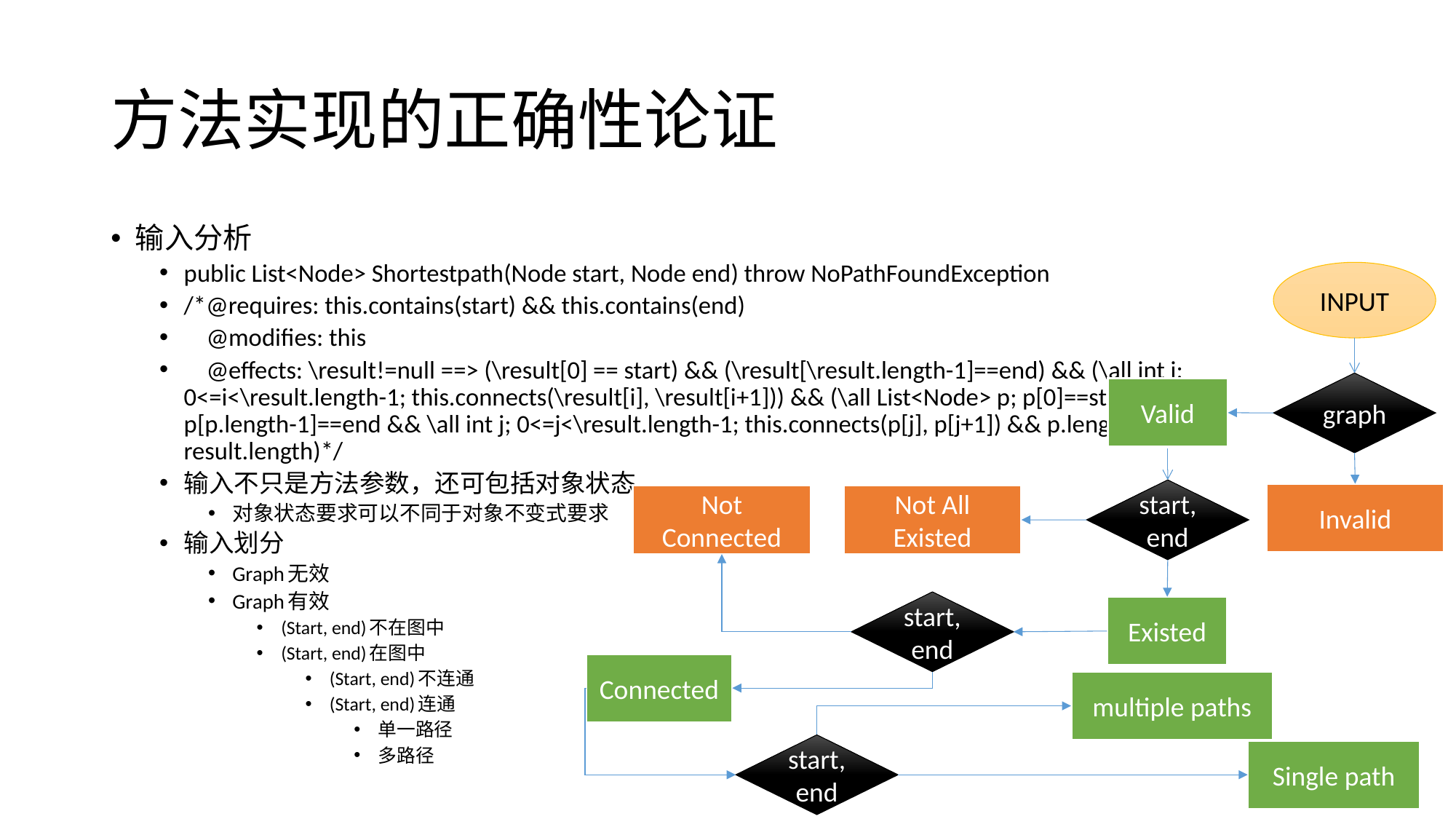

# 方法实现的正确性论证
输入分析
public List<Node> Shortestpath(Node start, Node end) throw NoPathFoundException
/*@requires: this.contains(start) && this.contains(end)
    @modifies: this
    @effects: \result!=null ==> (\result[0] == start) && (\result[\result.length-1]==end) && (\all int i; 0<=i<\result.length-1; this.connects(\result[i], \result[i+1])) && (\all List<Node> p; p[0]==start && p[p.length-1]==end && \all int j; 0<=j<\result.length-1; this.connects(p[j], p[j+1]) && p.length >=\result.length)*/
输入不只是方法参数，还可包括对象状态
对象状态要求可以不同于对象不变式要求
输入划分
Graph无效
Graph有效
(Start, end)不在图中
(Start, end)在图中
(Start, end)不连通
(Start, end)连通
单一路径
多路径
INPUT
graph
Valid
start, end
Invalid
Not Connected
Not All Existed
start, end
Existed
Connected
multiple paths
start, end
Single path
17